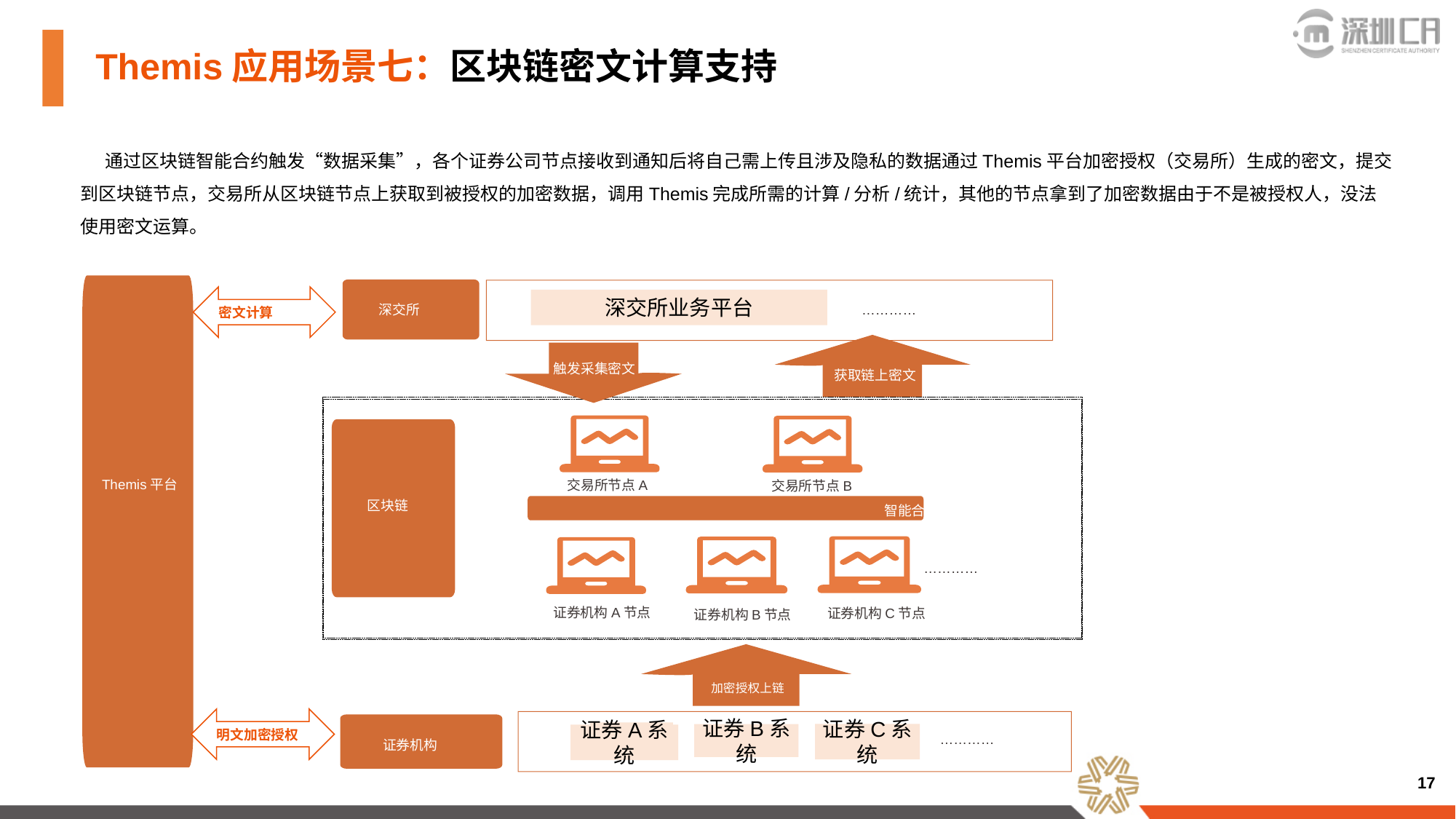

# Themis应用场景七：区块链密文计算支持

     通过区块链智能合约触发“数据采集”，各个证券公司节点接收到通知后将自己需上传且涉及隐私的数据通过Themis平台加密授权（交易所）生成的密文，提交到区块链节点，交易所从区块链节点上获取到被授权的加密数据，调用Themis完成所需的计算/分析/统计，其他的节点拿到了加密数据由于不是被授权人，没法使用密文运算。

       深交所

密文计算
深交所业务平台
…………

通
份
触发采集密文
获取链上密文

Themis平台
交易所节点A
交易所节点B
区块链
               智能合约

…………
证券机构A节点
证券机构C节点
证券机构B节点

加密授权上链
明文加密授权

         证券机构
机构A
证券C系统
证券B系统
证券A系统
…………